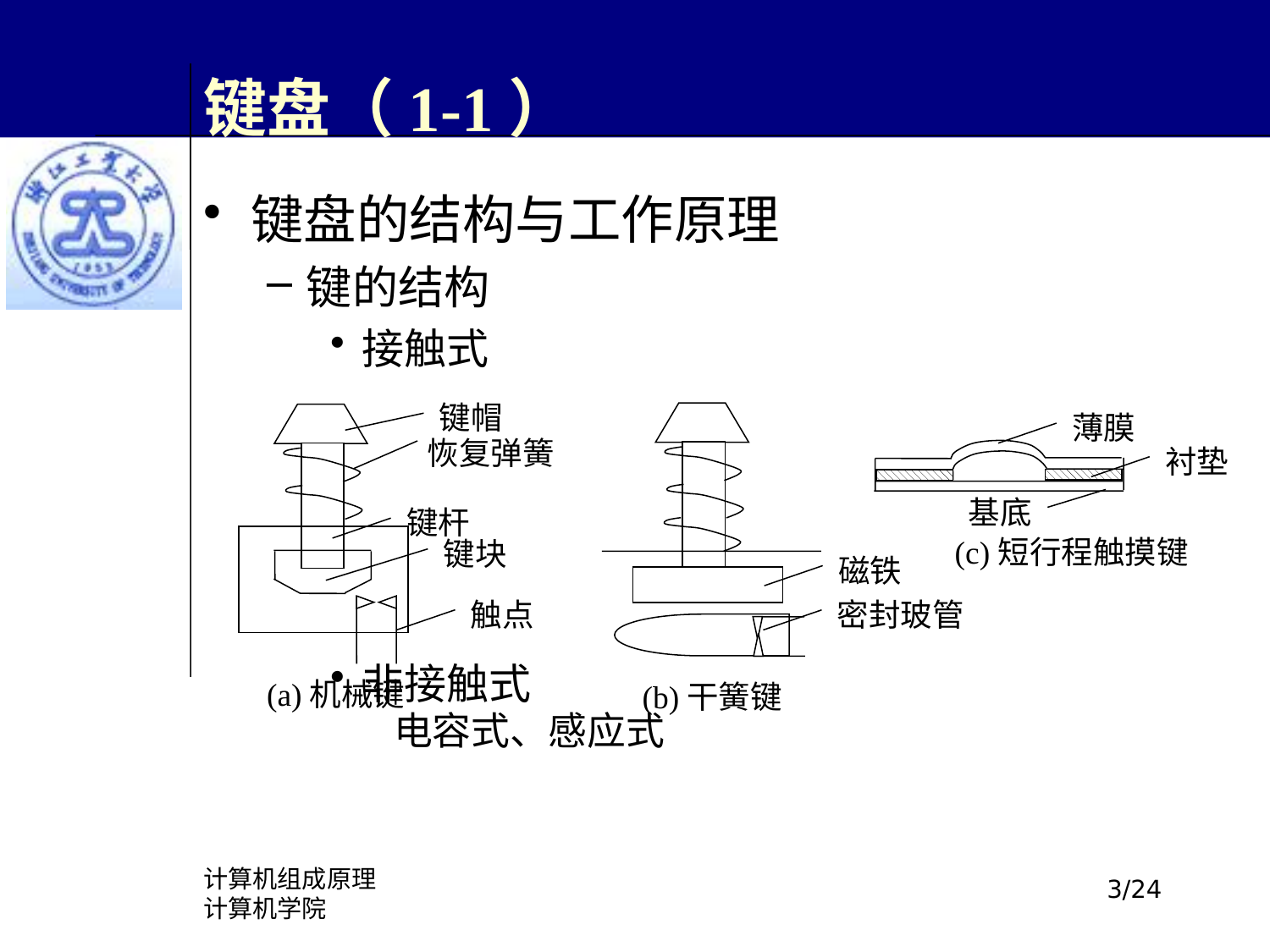

# 键盘（1-1）
键盘的结构与工作原理
键的结构
接触式

非接触式
电容式、感应式
键帽

薄膜
恢复弹簧

衬垫
基底
键杆
(c)短行程触摸键
键块
磁铁
触点
密封玻管
(a)机械键
(b)干簧键

计算机组成原理
计算机学院
3/24